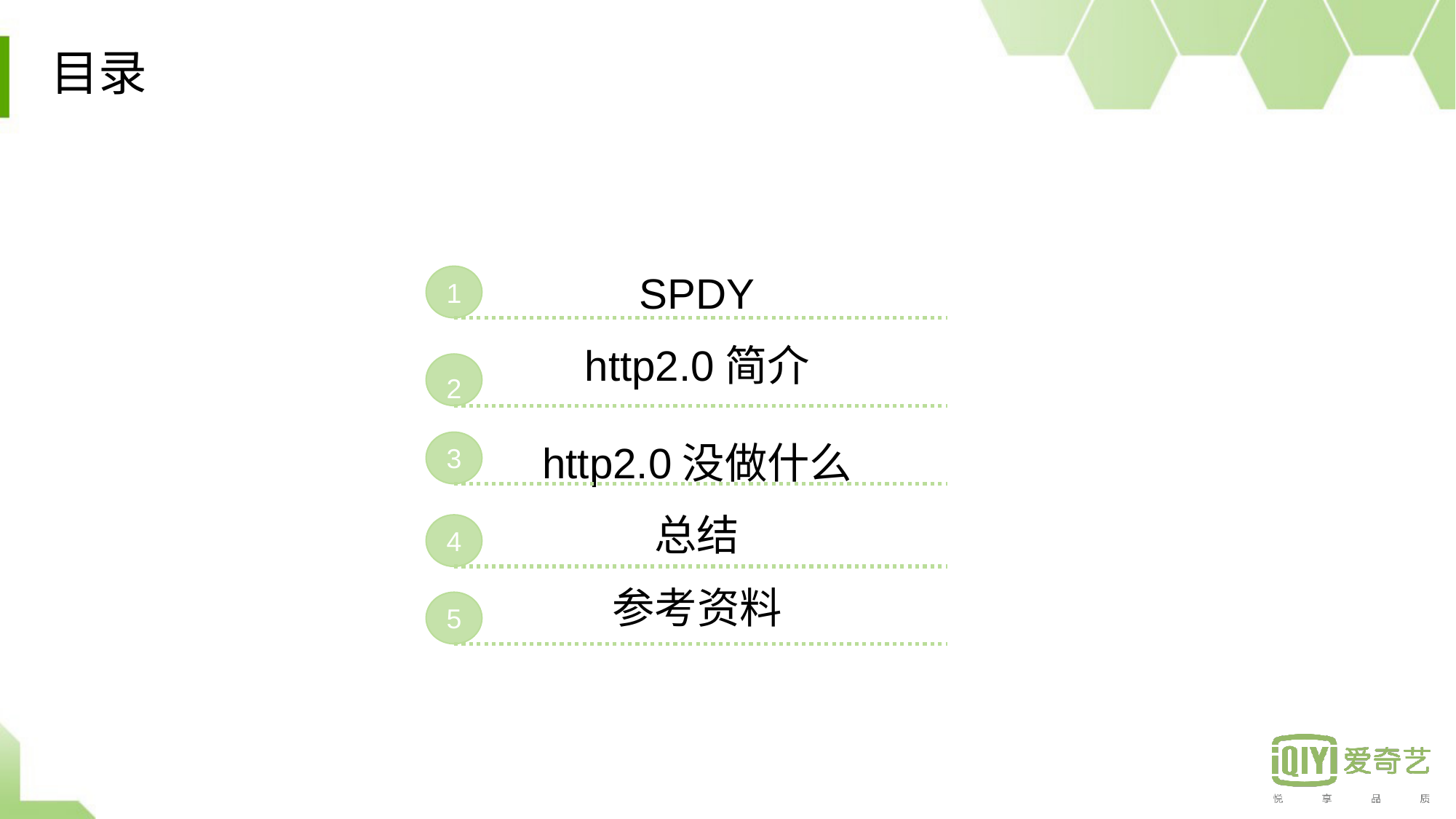

# 目录
SPDY
http2.0简介
http2.0没做什么
总结
参考资料
1
2
3
4
5